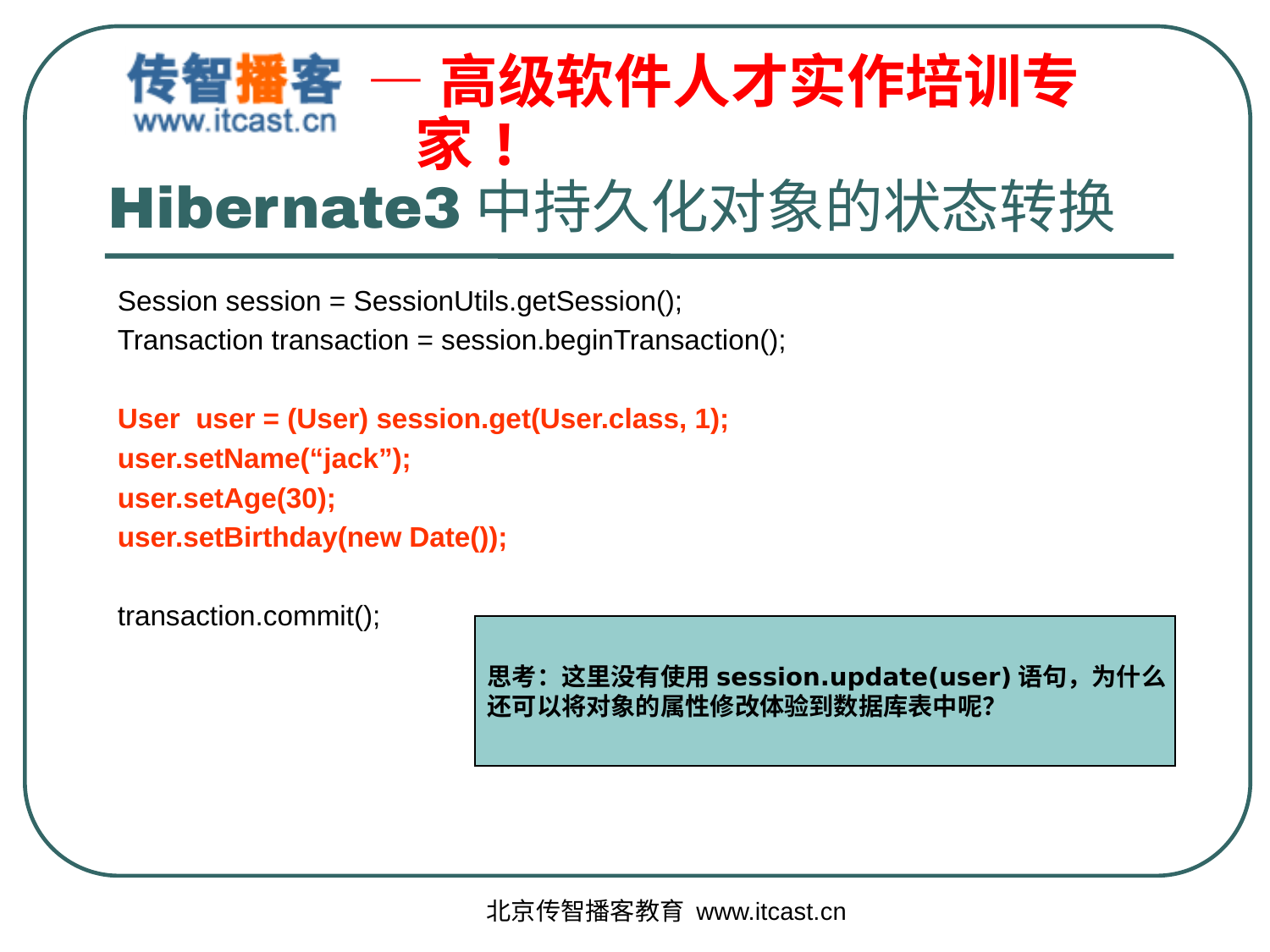

# Hibernate3中持久化对象的状态转换
Session session = SessionUtils.getSession();
Transaction transaction = session.beginTransaction();

User  user = (User) session.get(User.class, 1);
user.setName(“jack”);
user.setAge(30);
user.setBirthday(new Date());

transaction.commit();
思考：这里没有使用session.update(user)语句，为什么
还可以将对象的属性修改体验到数据库表中呢？
北京传智播客教育 www.itcast.cn